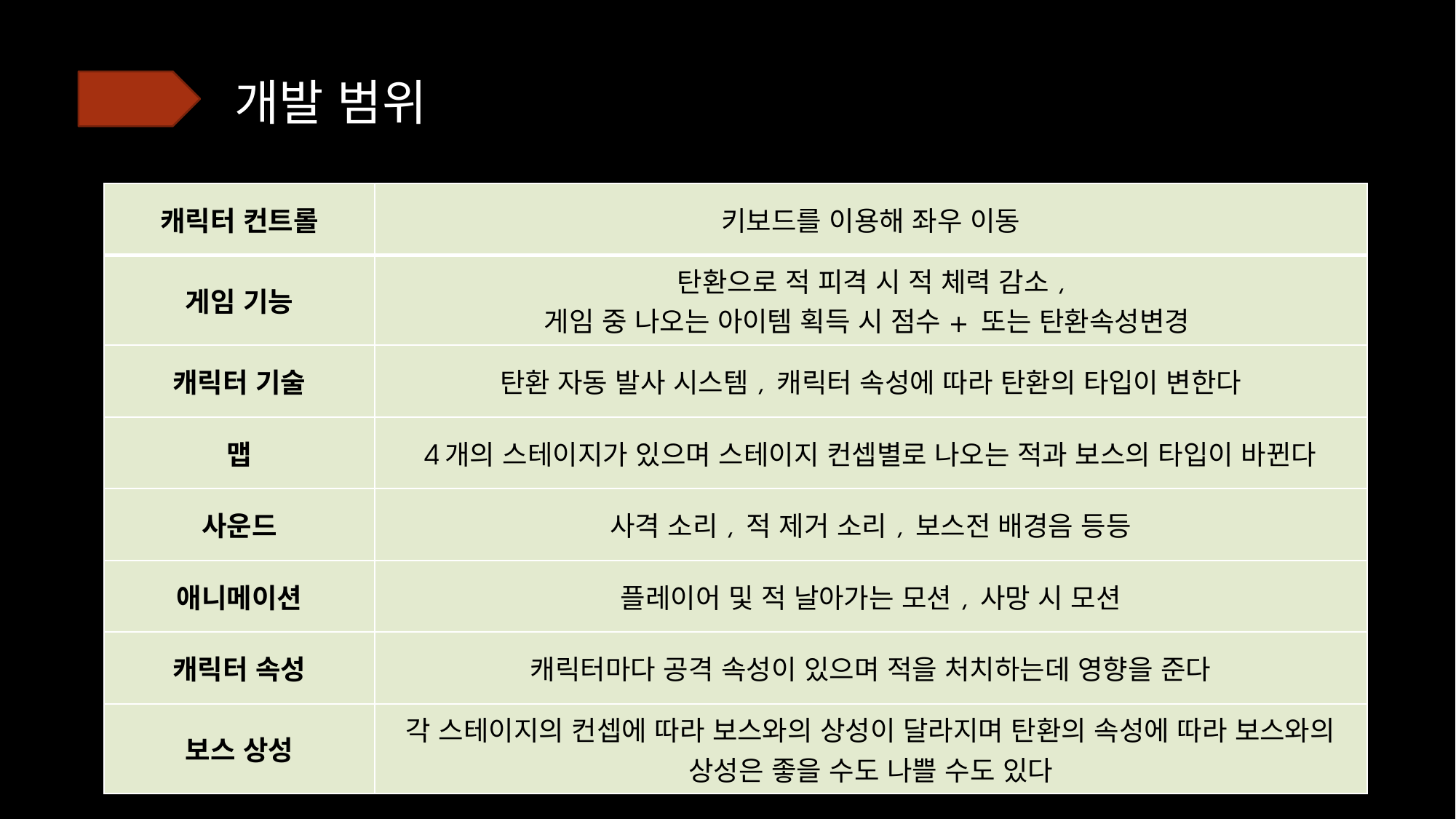

# 개발 범위

| 캐릭터 컨트롤 | 키보드를 이용해 좌우 이동 |
| --- | --- |
| 게임 기능 | 탄환으로 적 피격 시 적 체력 감소, 게임 중 나오는 아이템 획득 시 점수+ 또는 탄환속성변경 |
| 캐릭터 기술 | 탄환 자동 발사 시스템, 캐릭터 속성에 따라 탄환의 타입이 변한다 |
| 맵 | 4개의 스테이지가 있으며 스테이지 컨셉별로 나오는 적과 보스의 타입이 바뀐다 |
| 사운드 | 사격 소리, 적 제거 소리, 보스전 배경음 등등 |
| 애니메이션 | 플레이어 및 적 날아가는 모션, 사망 시 모션 |
| 캐릭터 속성 | 캐릭터마다 공격 속성이 있으며 적을 처치하는데 영향을 준다 |
| 보스 상성 | 각 스테이지의 컨셉에 따라 보스와의 상성이 달라지며 탄환의 속성에 따라 보스와의 상성은 좋을 수도 나쁠 수도 있다 |